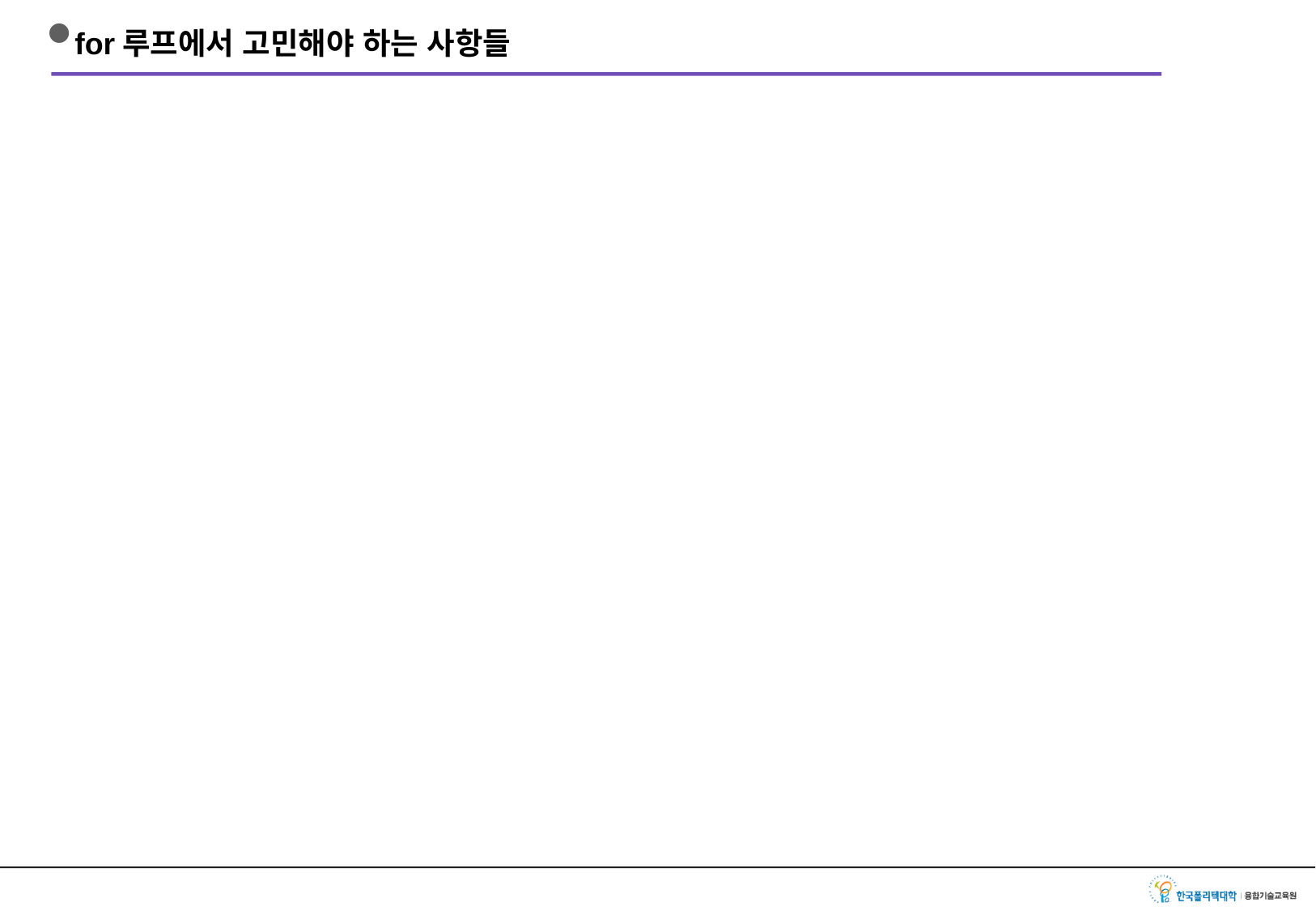

# for루프에서 고민해야 하는 사항들
초기화 조건은 루프 내에서만 쓰이는가?
안쪽의 제어문과 변수의 충돌 가능성
결과를 누적하는 변수

판단조건은 언젠가 false가 될 수 있는가?

변환 조건 때문에 불필요하게 루프를 돌지는 않]는가?